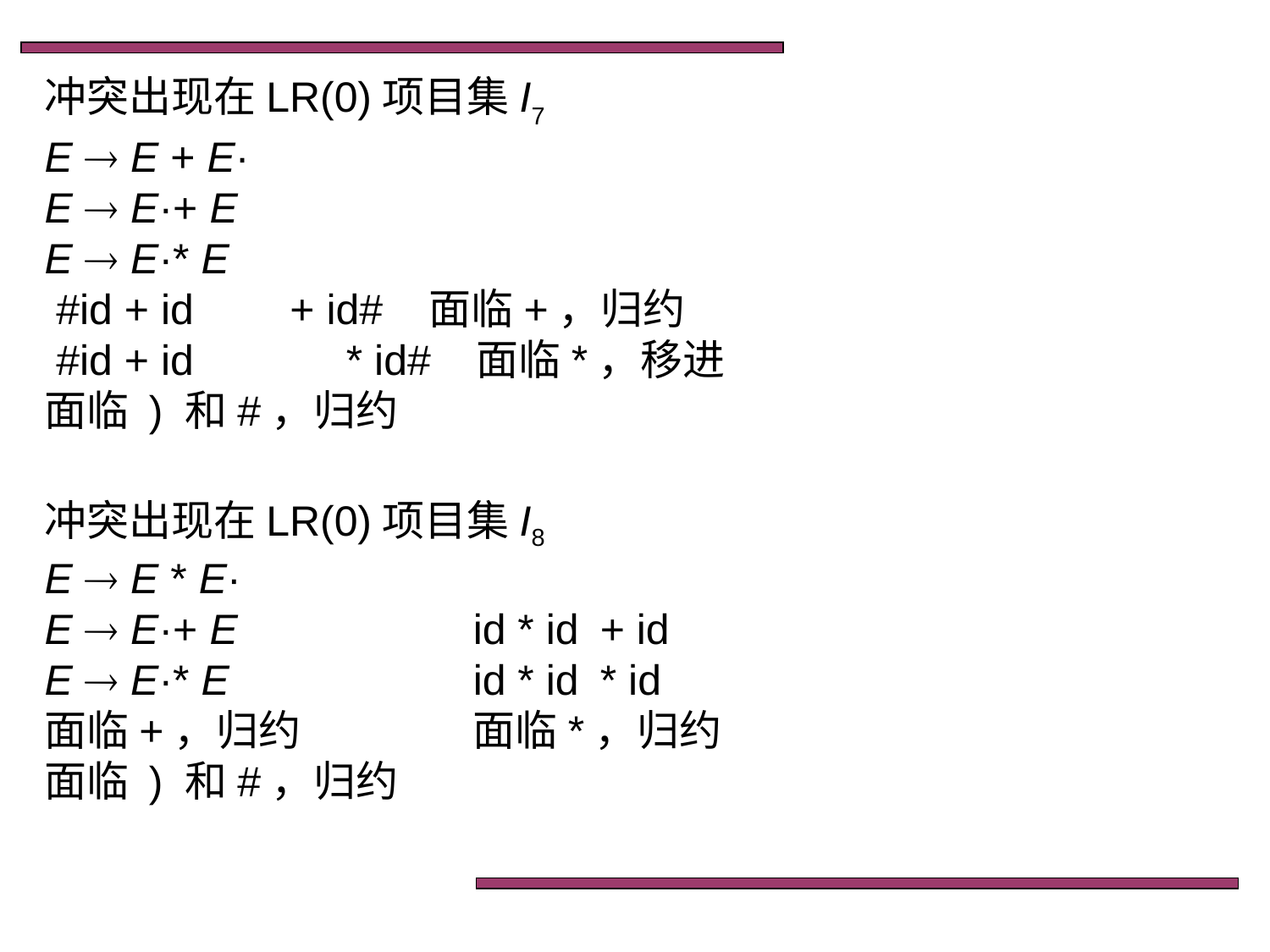

冲突出现在LR(0)项目集I7
E → E + E·
E → E·+ E
E → E·* E
 #id + id  	      + id#   面临+，归约
 #id + id   	* id#   面临*，移进
面临 ) 和#，归约

冲突出现在LR(0)项目集I8
E → E * E·
E → E·+ E		id * id 	+ id
E → E·* E 		id * id 	* id
面临+，归约		面临*，归约
面临 ) 和#，归约